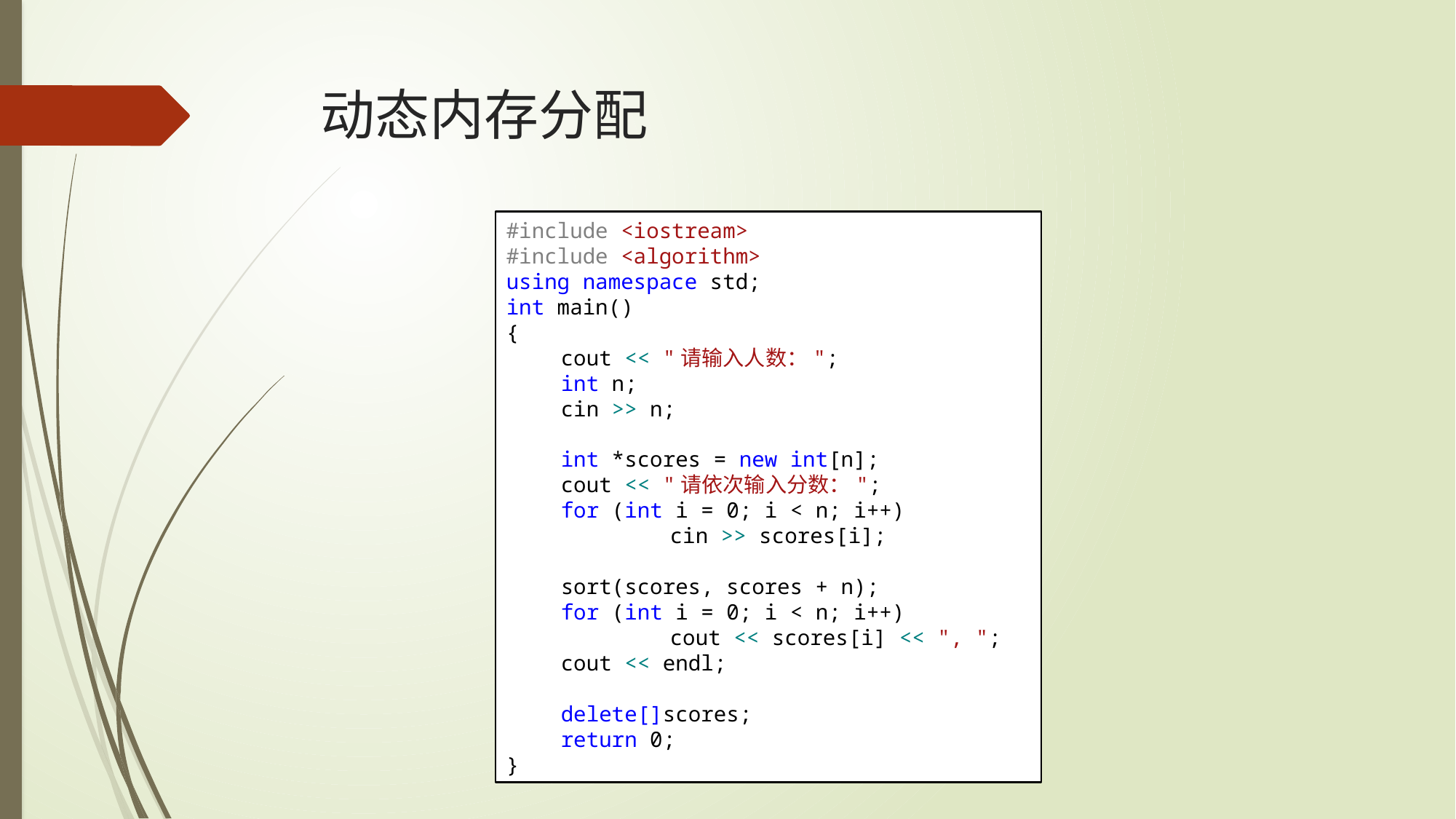

# 动态内存分配
#include <iostream>
#include <algorithm>
using namespace std;
int main()
{
cout << "请输入人数：";
int n;
cin >> n;

int *scores = new int[n];
cout << "请依次输入分数：";
for (int i = 0; i < n; i++)
	cin >> scores[i];

sort(scores, scores + n);
for (int i = 0; i < n; i++)
	cout << scores[i] << ", ";
cout << endl;

delete[]scores;
return 0;
}